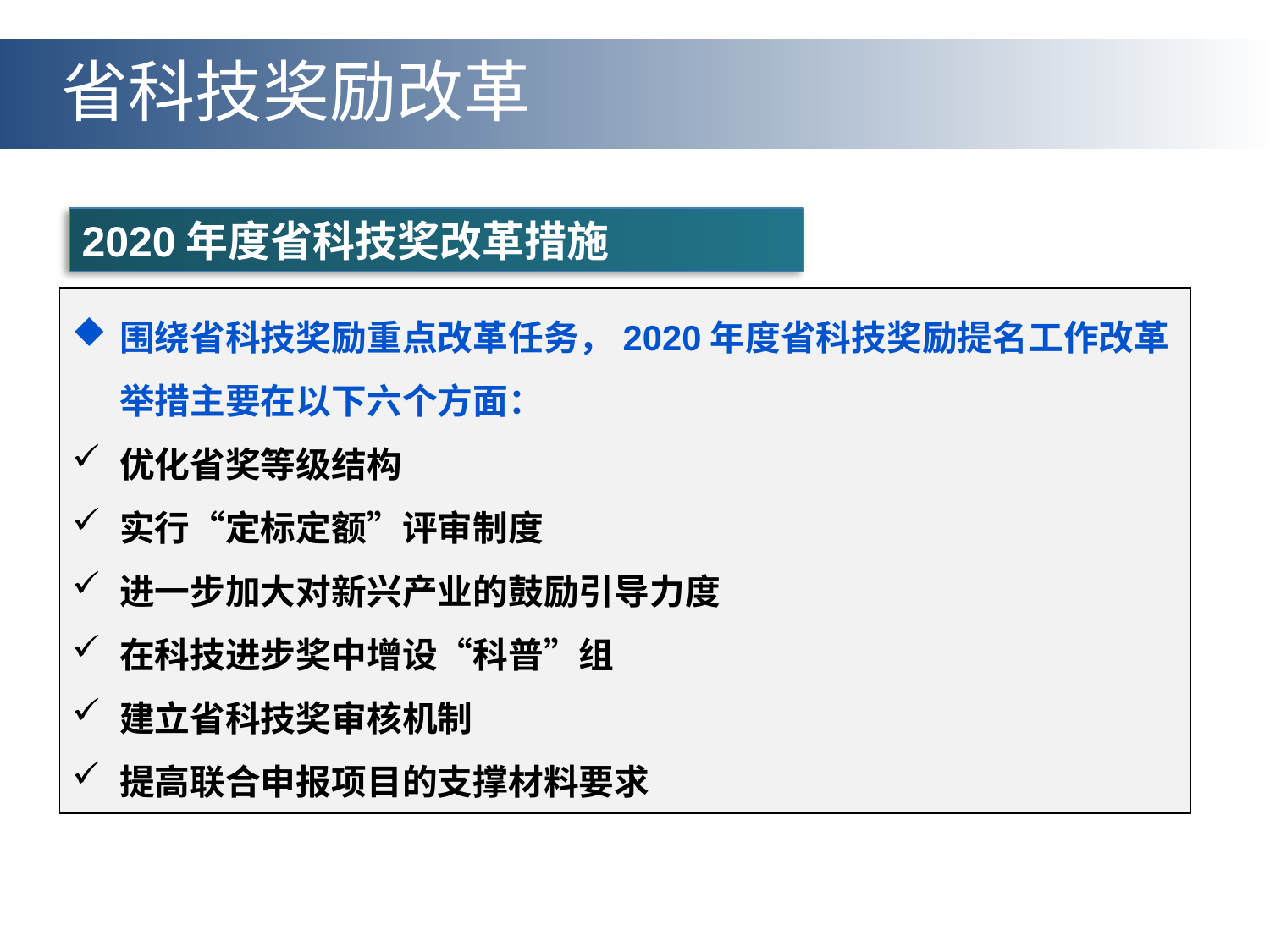

省科技奖励改革
2020年度省科技奖改革措施
围绕省科技奖励重点改革任务，2020年度省科技奖励提名工作改革举措主要在以下六个方面：
优化省奖等级结构
实行“定标定额”评审制度
进一步加大对新兴产业的鼓励引导力度
在科技进步奖中增设“科普”组
建立省科技奖审核机制
提高联合申报项目的支撑材料要求